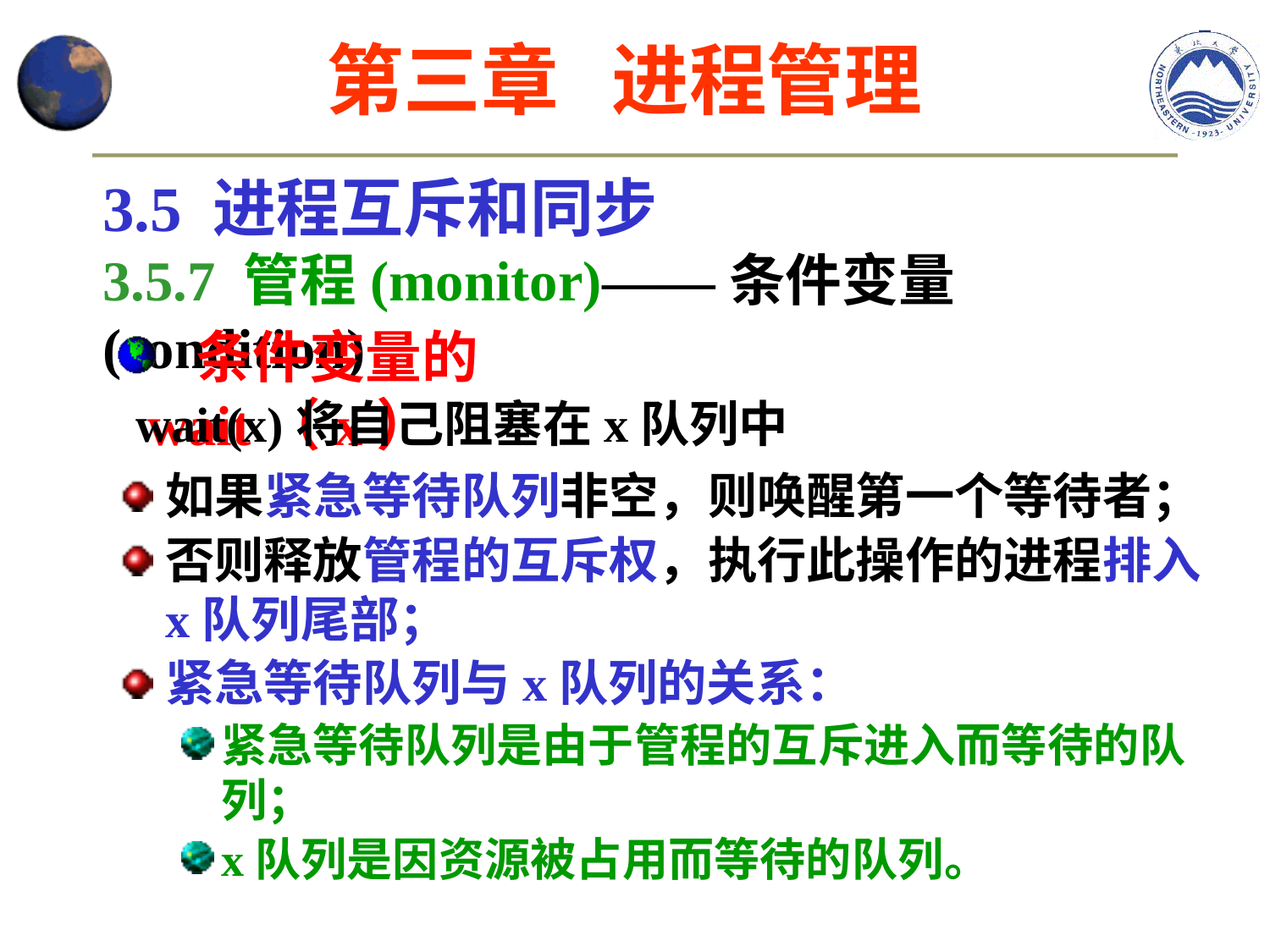

第三章   进程管理
3.5 进程互斥和同步
3.5.7 管程(monitor)——条件变量(condition)
  条件变量的wait（x）
wait(x)将自己阻塞在x队列中
如果紧急等待队列非空，则唤醒第一个等待者；
否则释放管程的互斥权，执行此操作的进程排入x队列尾部；
紧急等待队列与x队列的关系：
紧急等待队列是由于管程的互斥进入而等待的队列；
x队列是因资源被占用而等待的队列。